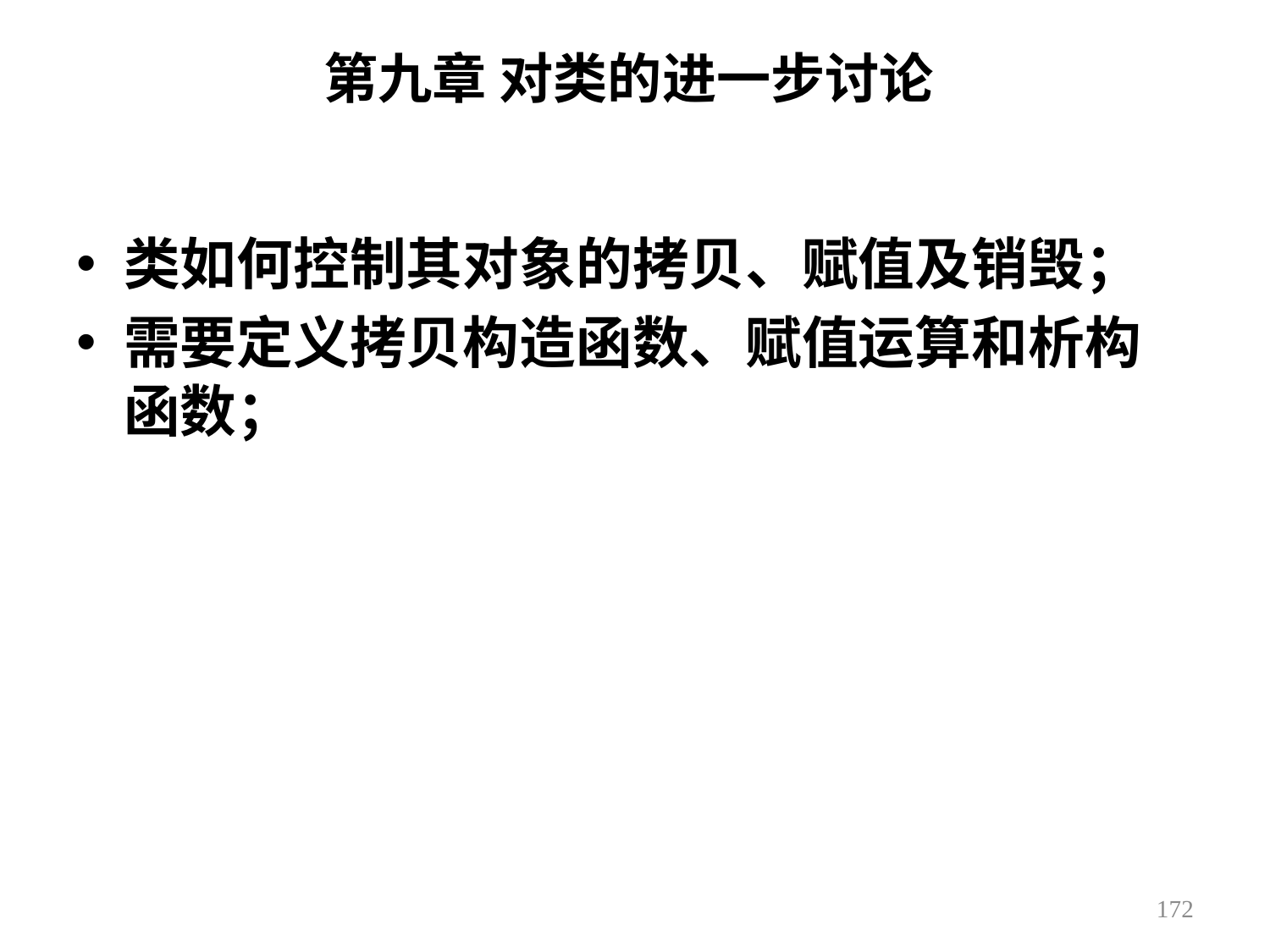

# 第九章 对类的进一步讨论
类如何控制其对象的拷贝、赋值及销毁；
需要定义拷贝构造函数、赋值运算和析构函数；
172